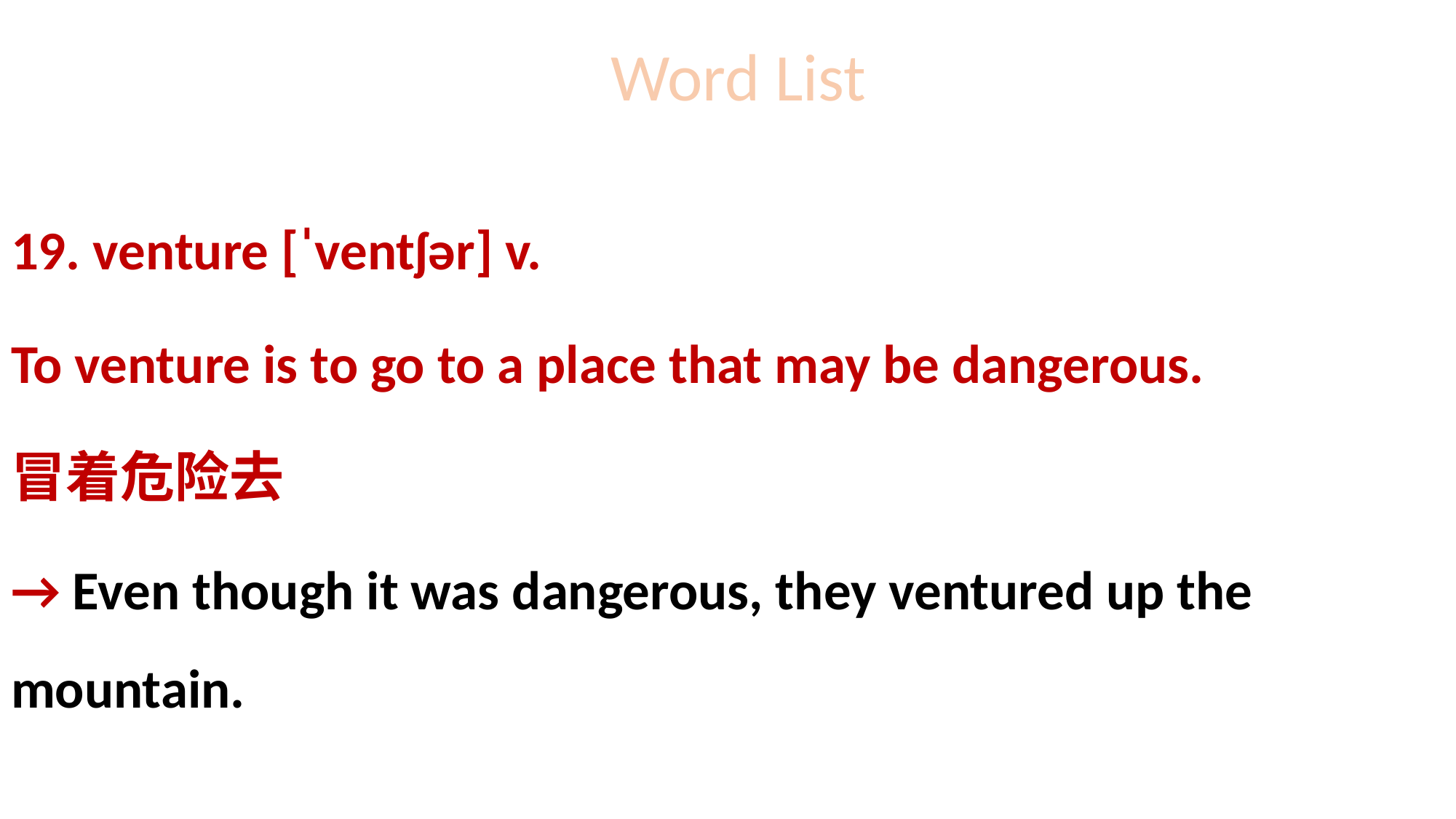

# Word List
19. venture [ˈventʃər] v.
To venture is to go to a place that may be dangerous.
冒着危险去
→ Even though it was dangerous, they ventured up the mountain.